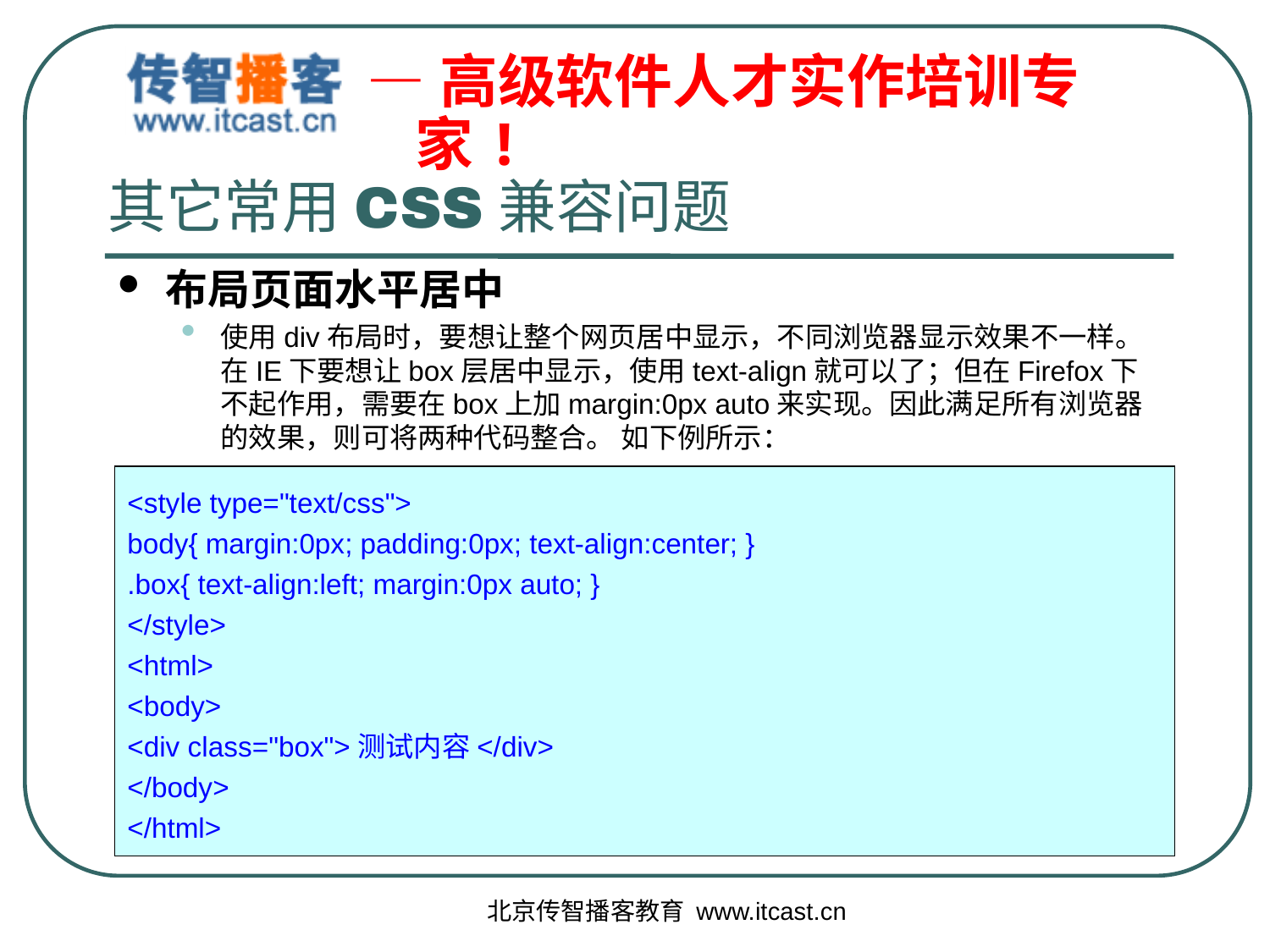

# 其它常用CSS兼容问题
布局页面水平居中
使用div布局时，要想让整个网页居中显示，不同浏览器显示效果不一样。在IE下要想让box层居中显示，使用text-align就可以了；但在Firefox下不起作用，需要在box上加margin:0px auto来实现。因此满足所有浏览器的效果，则可将两种代码整合。 如下例所示：
<style type="text/css">
body{ margin:0px; padding:0px; text-align:center; }
.box{ text-align:left; margin:0px auto; }
</style>
<html>
<body>
<div class="box">测试内容</div>
</body>
</html>